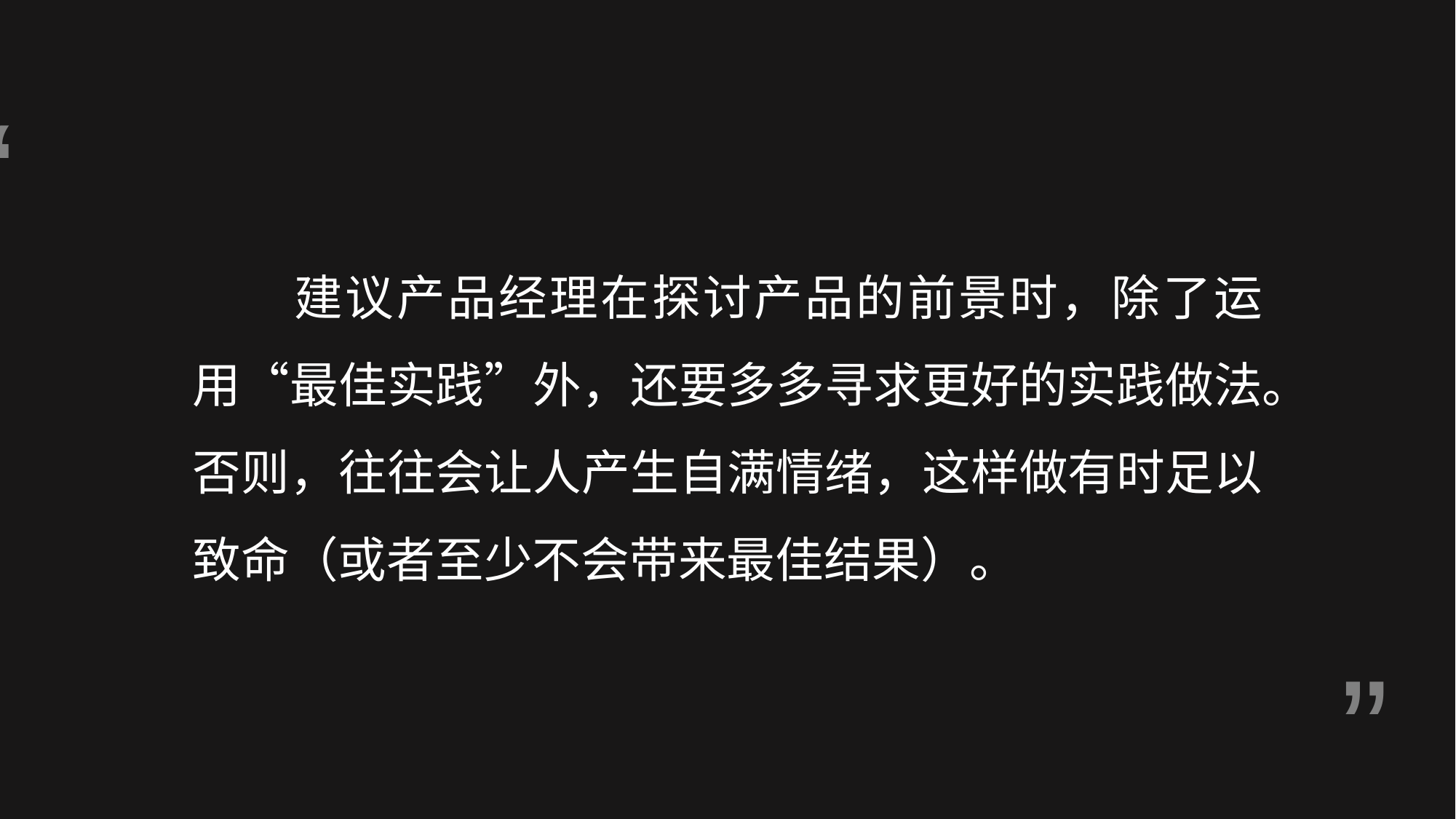

“
建议产品经理在探讨产品的前景时，除了运用“最佳实践”外，还要多多寻求更好的实践做法。否则，往往会让人产生自满情绪，这样做有时足以致命（或者至少不会带来最佳结果）。
”